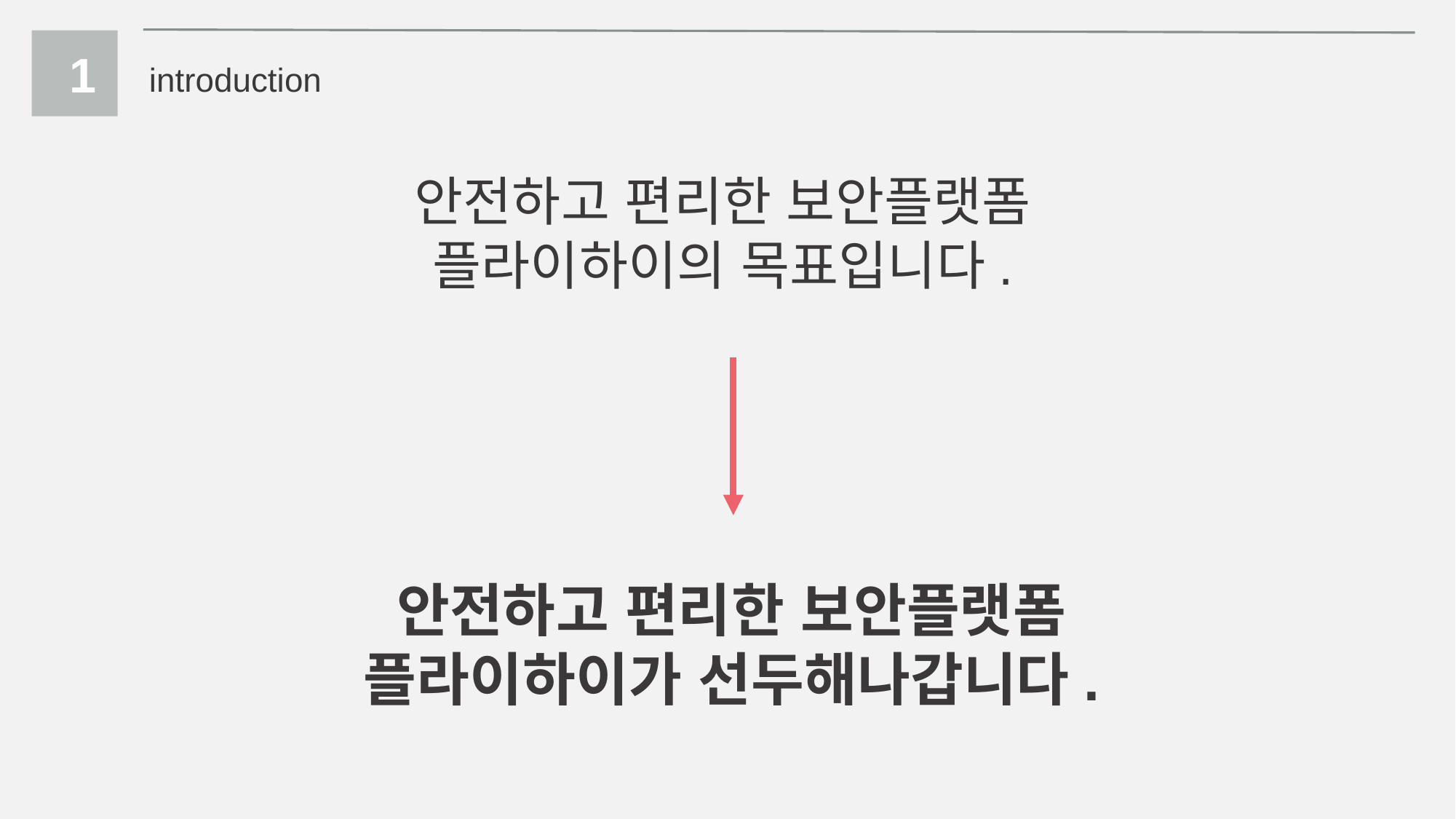

1
introduction
안전하고 편리한 보안플랫폼
플라이하이의 목표입니다.
안전하고 편리한 보안플랫폼
플라이하이가 선두해나갑니다.